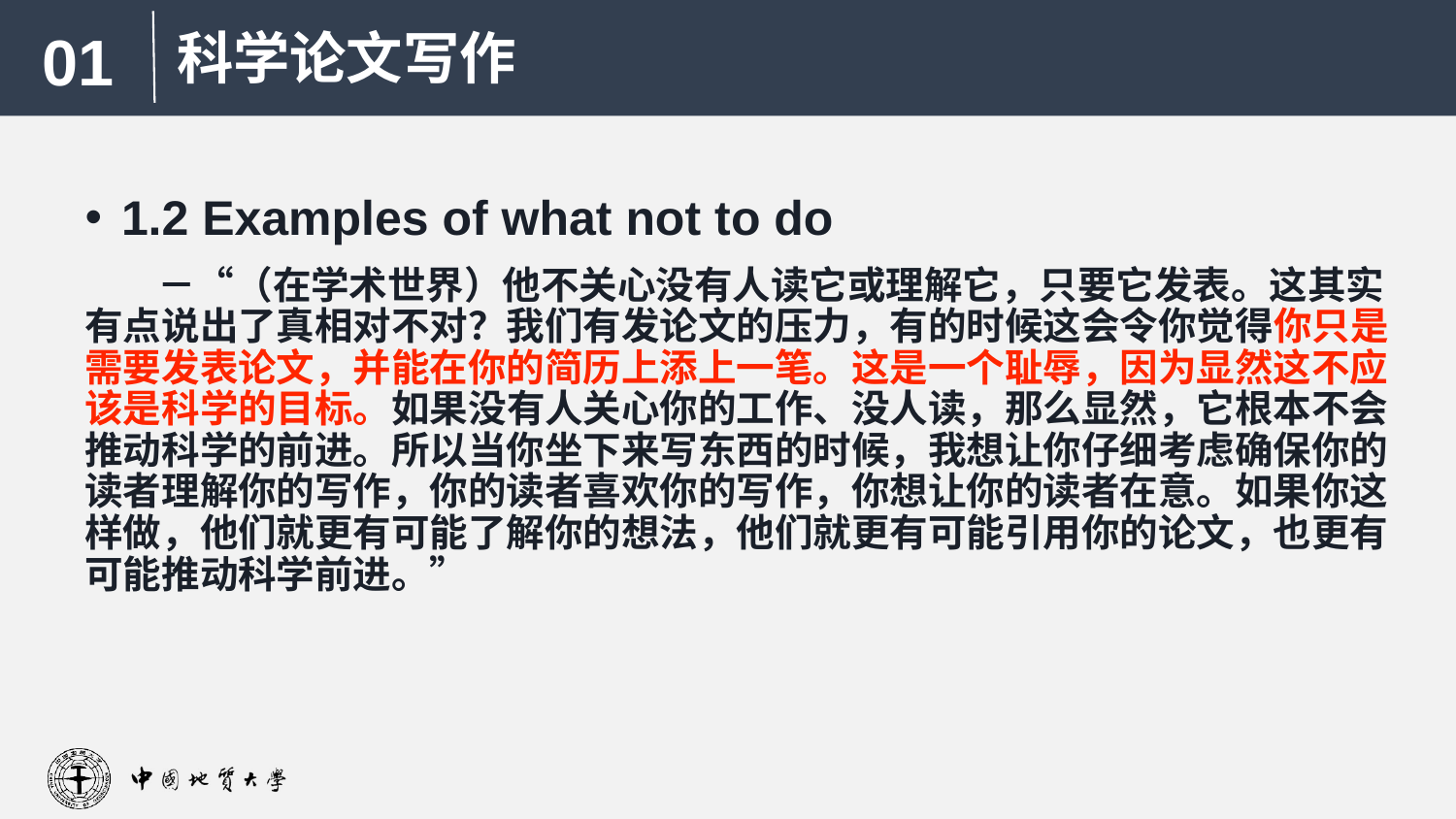

科学论文写作
01
1.2 Examples of what not to do
－“（在学术世界）他不关心没有人读它或理解它，只要它发表。这其实有点说出了真相对不对？我们有发论文的压力，有的时候这会令你觉得你只是需要发表论文，并能在你的简历上添上一笔。这是一个耻辱，因为显然这不应该是科学的目标。如果没有人关心你的工作、没人读，那么显然，它根本不会推动科学的前进。所以当你坐下来写东西的时候，我想让你仔细考虑确保你的读者理解你的写作，你的读者喜欢你的写作，你想让你的读者在意。如果你这样做，他们就更有可能了解你的想法，他们就更有可能引用你的论文，也更有可能推动科学前进。”
5